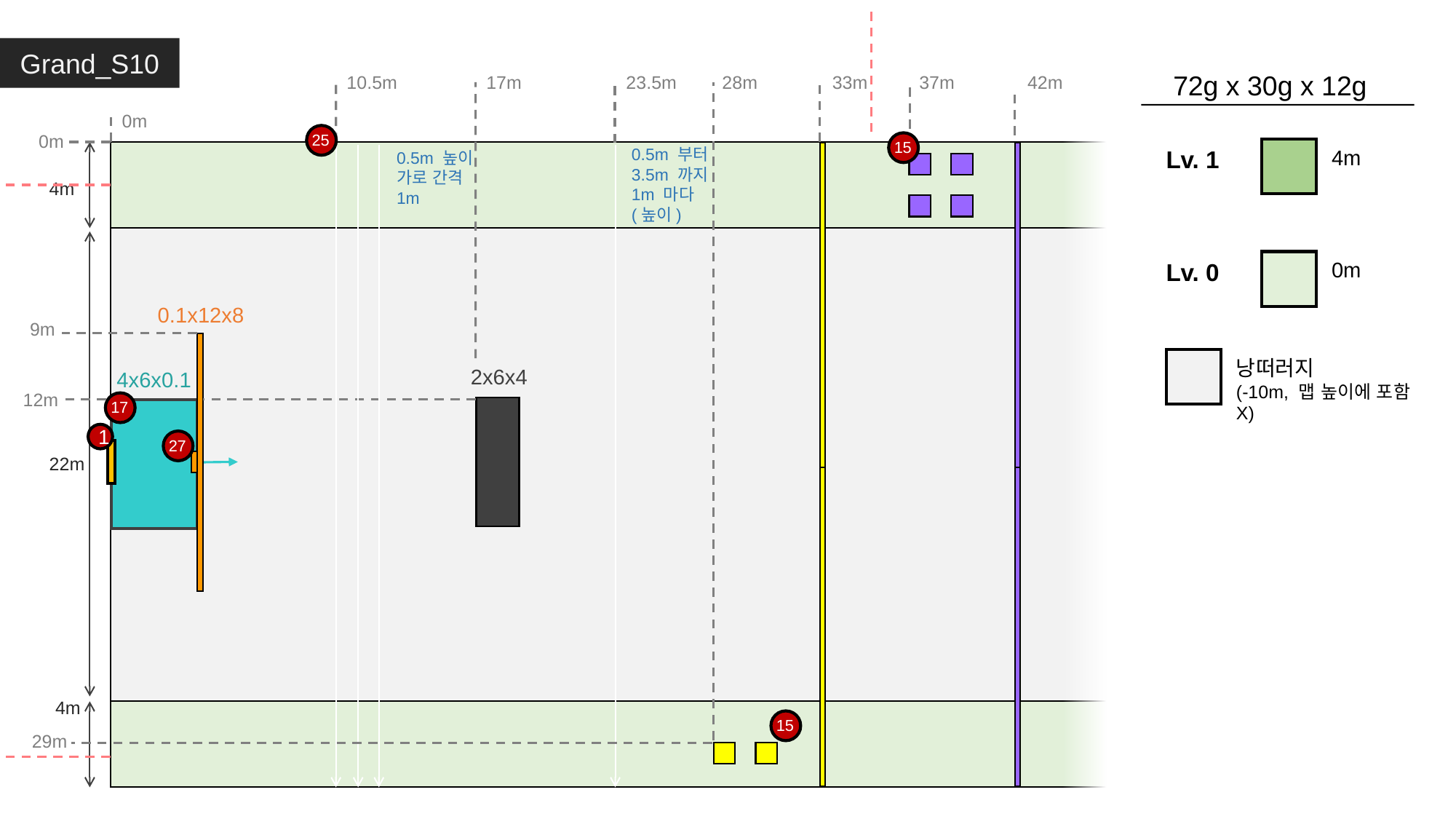

여기 간격 2m 넓히기
Grand_S10
72g x 30g x 12g
10.5m
17m
23.5m
28m
33m
37m
42m
0m

0m
25

15

0.5m 부터
3.5m 까지
1m 마다
(높이)

Lv. 1
4m
0.5m 높이
가로 간격
1m

여기 간격 5m로
4m

Lv. 0

0m
0.1x12x8
9m

낭떠러지
(-10m, 맵 높이에 포함 X)
2x6x4

4x6x0.1
12m
17

1
27

22m

4m

15

29m
여기 간격 5m로